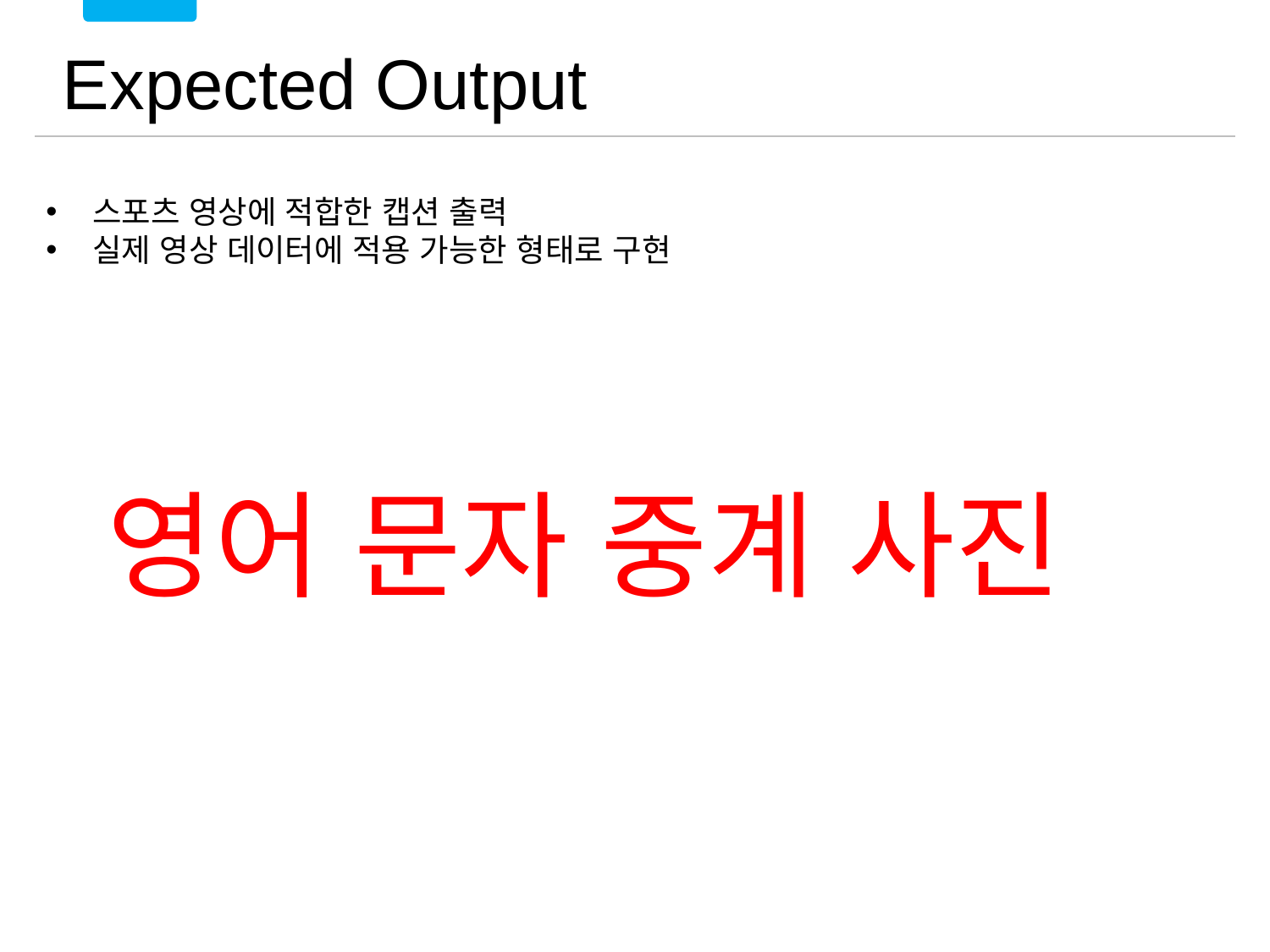

# Expected Output
 스포츠 영상에 적합한 캡션 출력
 실제 영상 데이터에 적용 가능한 형태로 구현

영어 문자 중계 사진